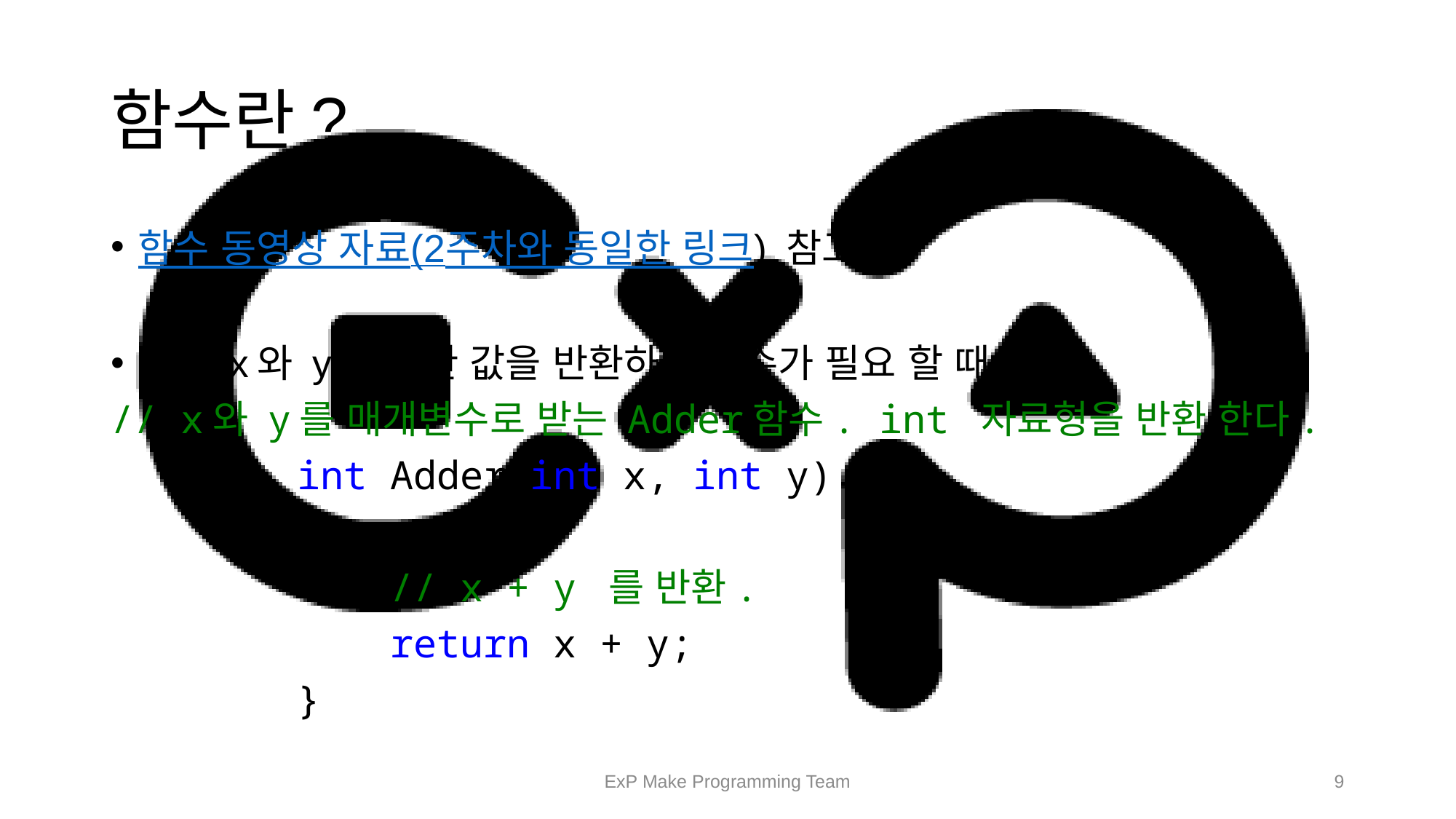

# 함수란?
함수 동영상 자료(2주차와 동일한 링크) 참고

변수 x와 y를 더한 값을 반환하는 함수가 필요 할 때 :
// x와 y를 매개변수로 받는 Adder함수. int 자료형을 반환 한다.
        int Adder(int x, int y)
        {
            // x + y 를 반환.
            return x + y;
        }
ExP Make Programming Team
9